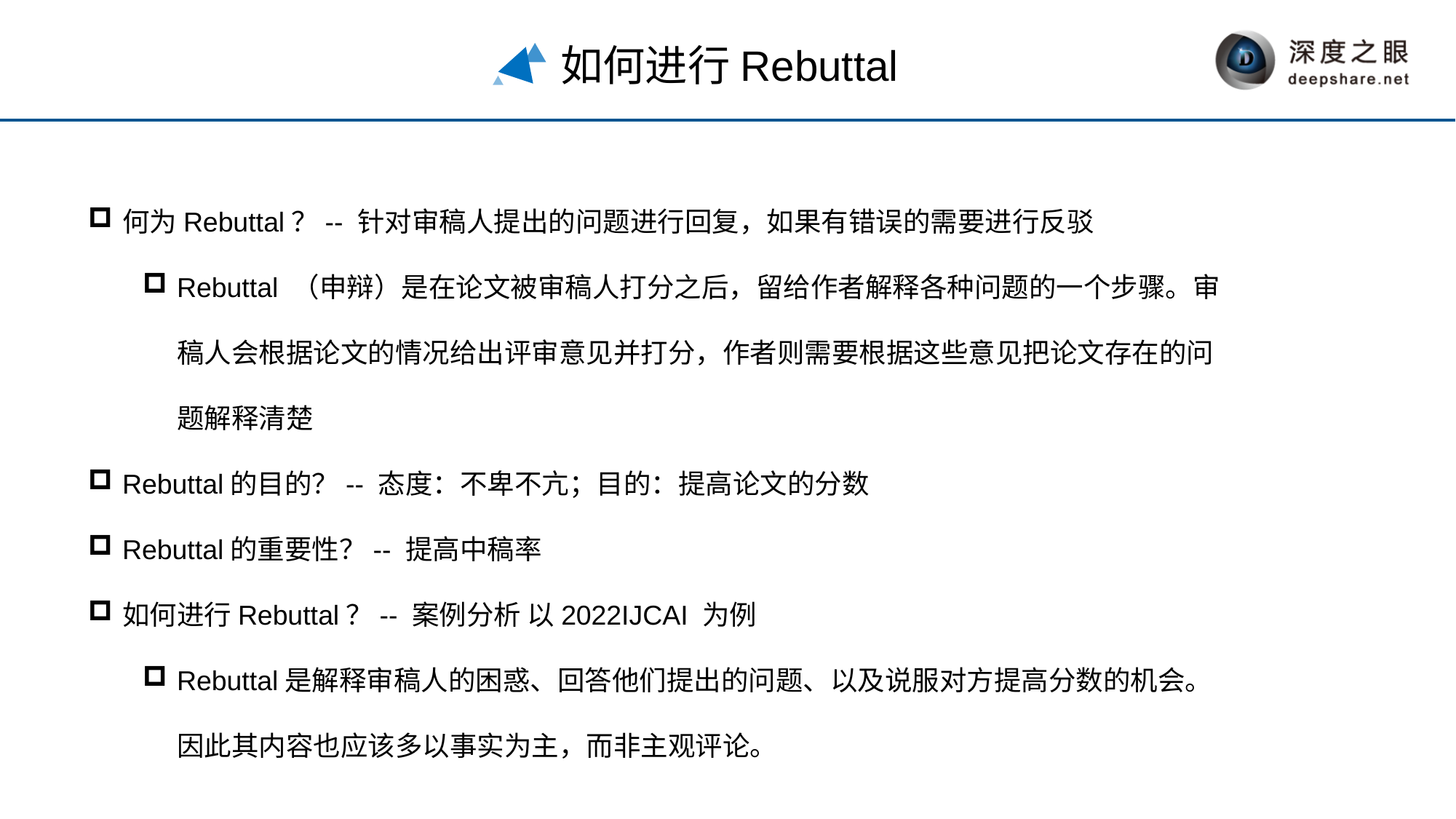

如何进行Rebuttal

何为Rebuttal？-- 针对审稿人提出的问题进行回复，如果有错误的需要进行反驳
Rebuttal （申辩）是在论文被审稿人打分之后，留给作者解释各种问题的一个步骤。审稿人会根据论文的情况给出评审意见并打分，作者则需要根据这些意见把论文存在的问题解释清楚
Rebuttal的目的？-- 态度：不卑不亢；目的：提高论文的分数
Rebuttal的重要性？-- 提高中稿率
如何进行Rebuttal？-- 案例分析 以2022IJCAI 为例
Rebuttal是解释审稿人的困惑、回答他们提出的问题、以及说服对方提高分数的机会。因此其内容也应该多以事实为主，而非主观评论。